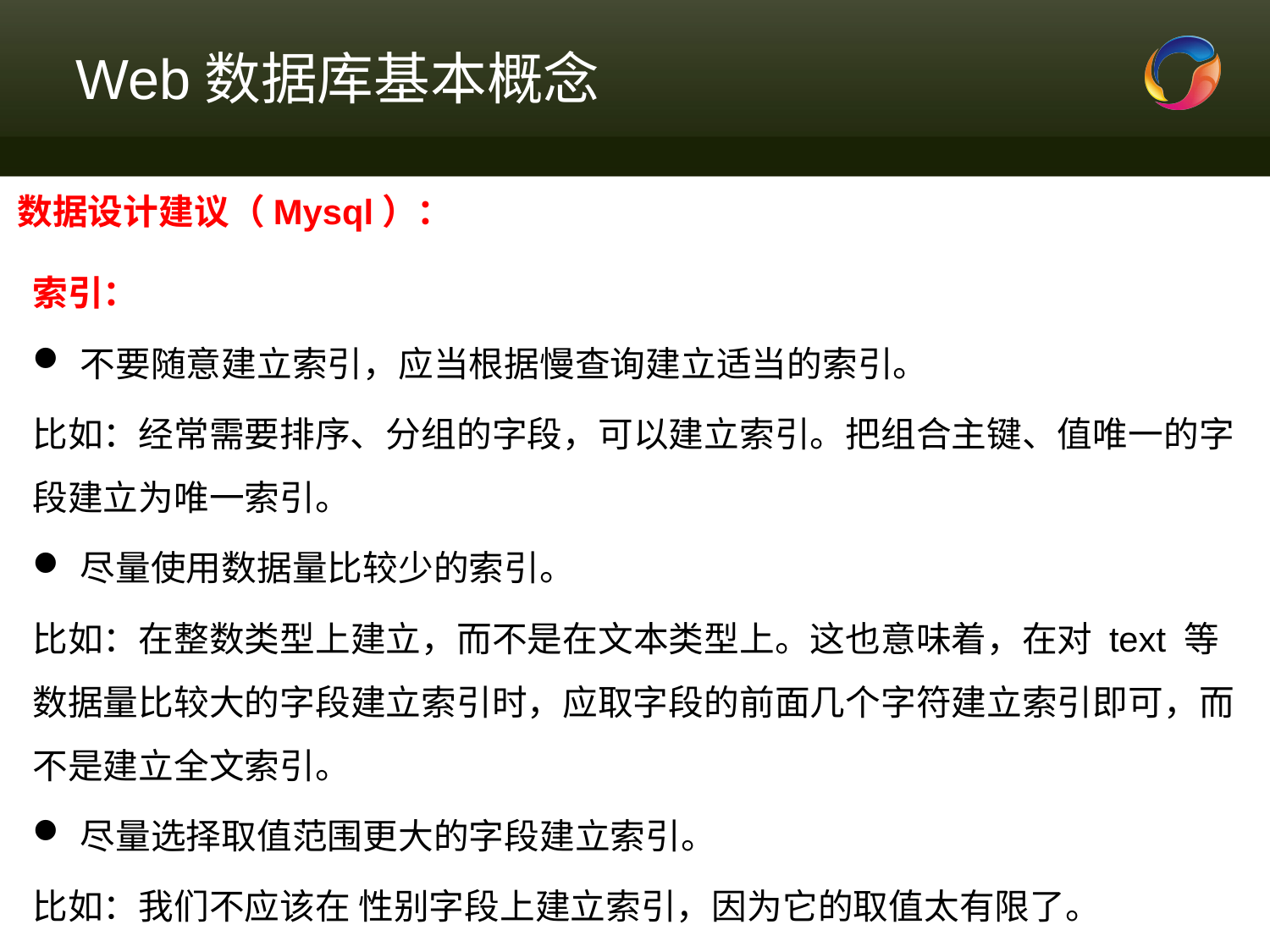

# Web数据库基本概念
数据设计建议（Mysql）：
索引：
不要随意建立索引，应当根据慢查询建立适当的索引。
比如：经常需要排序、分组的字段，可以建立索引。把组合主键、值唯一的字段建立为唯一索引。
尽量使用数据量比较少的索引。
比如：在整数类型上建立，而不是在文本类型上。这也意味着，在对 text 等数据量比较大的字段建立索引时，应取字段的前面几个字符建立索引即可，而不是建立全文索引。
尽量选择取值范围更大的字段建立索引。
比如：我们不应该在 性别字段上建立索引，因为它的取值太有限了。